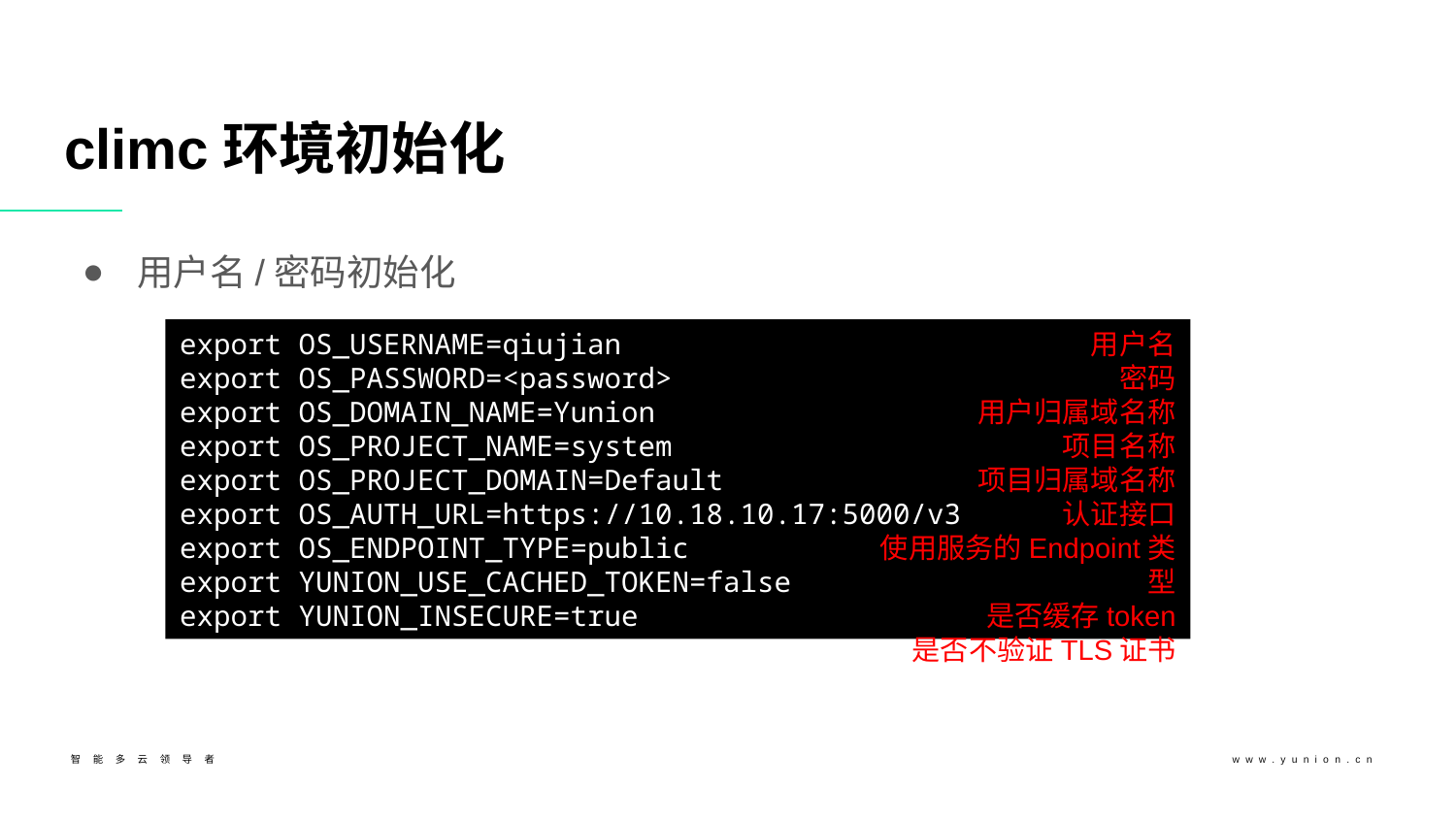

# climc环境初始化
用户名/密码初始化
用户名
密码
用户归属域名称
项目名称
项目归属域名称
认证接口
使用服务的Endpoint类型
是否缓存token
是否不验证TLS证书
export OS_USERNAME=qiujian
export OS_PASSWORD=<password>
export OS_DOMAIN_NAME=Yunion
export OS_PROJECT_NAME=system
export OS_PROJECT_DOMAIN=Default
export OS_AUTH_URL=https://10.18.10.17:5000/v3
export OS_ENDPOINT_TYPE=public
export YUNION_USE_CACHED_TOKEN=false
export YUNION_INSECURE=true